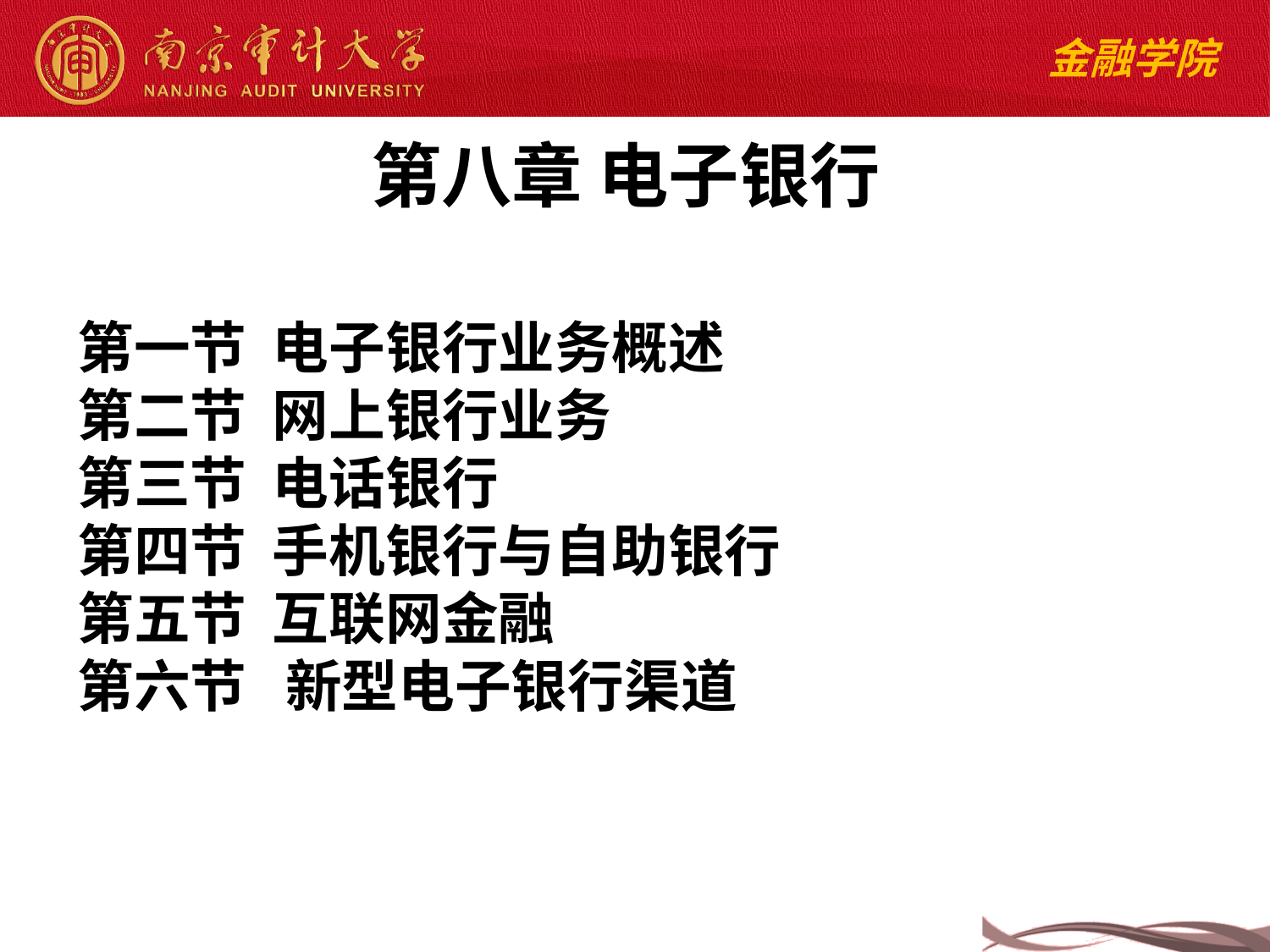

# 第八章 电子银行
第一节  电子银行业务概述
第二节  网上银行业务
第三节  电话银行
第四节  手机银行与自助银行
第五节  互联网金融
第六节   新型电子银行渠道